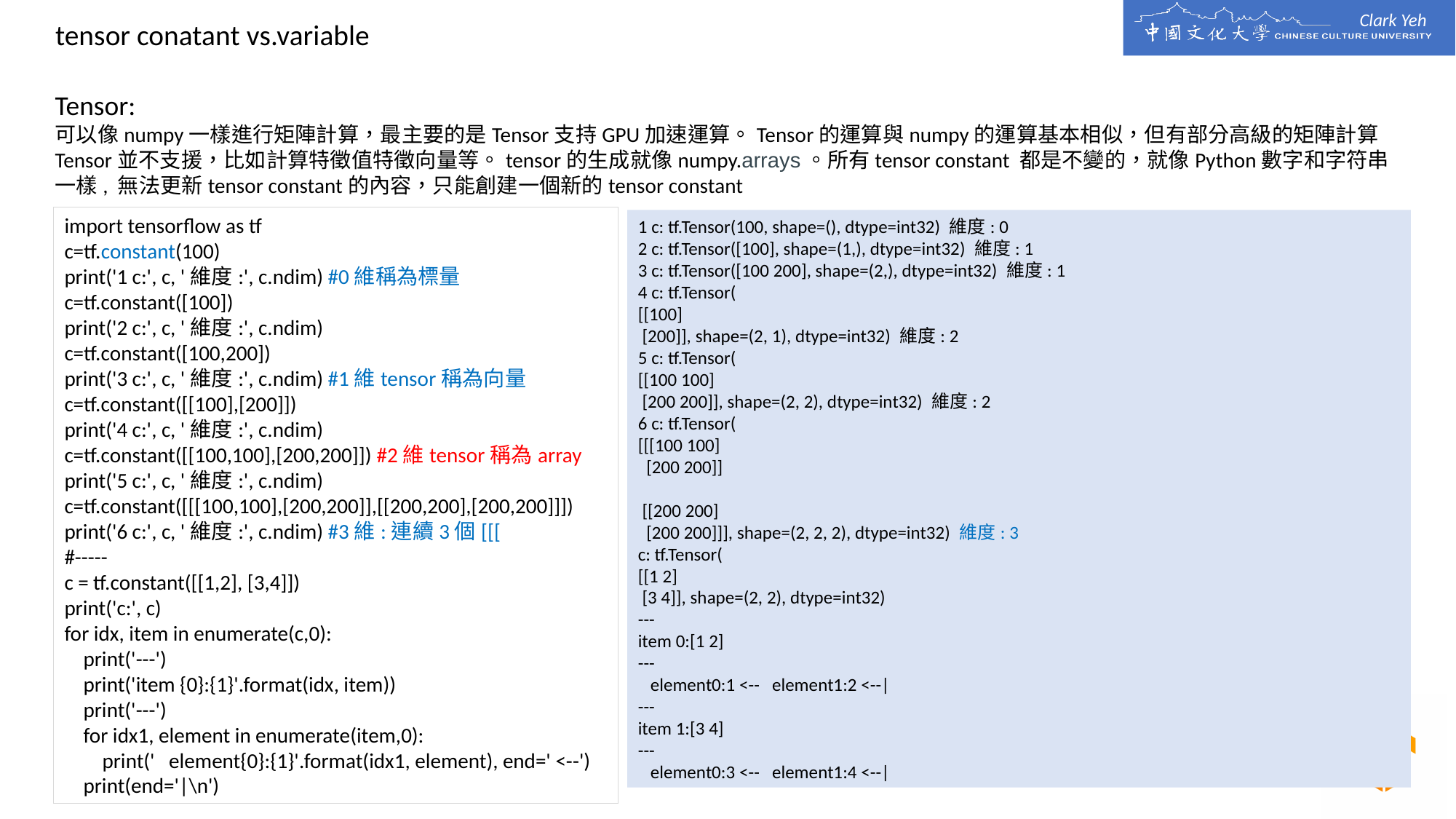

# tensor conatant vs.variable
Tensor:
可以像numpy一樣進行矩陣計算，最主要的是Tensor支持GPU加速運算。Tensor的運算與numpy的運算基本相似，但有部分高級的矩陣計算Tensor並不支援，比如計算特徵值特徵向量等。tensor的生成就像numpy.arrays。所有tensor constant 都是不變的，就像Python數字和字符串一樣, 無法更新tensor constant的內容，只能創建一個新的tensor constant
import tensorflow as tf
c=tf.constant(100)
print('1 c:', c, '維度:', c.ndim) #0維稱為標量
c=tf.constant([100])
print('2 c:', c, '維度:', c.ndim)
c=tf.constant([100,200])
print('3 c:', c, '維度:', c.ndim) #1維tensor稱為向量
c=tf.constant([[100],[200]])
print('4 c:', c, '維度:', c.ndim)
c=tf.constant([[100,100],[200,200]]) #2維tensor稱為array
print('5 c:', c, '維度:', c.ndim)
c=tf.constant([[[100,100],[200,200]],[[200,200],[200,200]]])
print('6 c:', c, '維度:', c.ndim) #3維:連續3個[[[
#-----
c = tf.constant([[1,2], [3,4]])
print('c:', c)
for idx, item in enumerate(c,0):
    print('---')
    print('item {0}:{1}'.format(idx, item))
    print('---')
    for idx1, element in enumerate(item,0):
        print('   element{0}:{1}'.format(idx1, element), end=' <--')
    print(end='|\n')
1 c: tf.Tensor(100, shape=(), dtype=int32) 維度: 0
2 c: tf.Tensor([100], shape=(1,), dtype=int32) 維度: 1
3 c: tf.Tensor([100 200], shape=(2,), dtype=int32) 維度: 1
4 c: tf.Tensor(
[[100]
 [200]], shape=(2, 1), dtype=int32) 維度: 2
5 c: tf.Tensor(
[[100 100]
 [200 200]], shape=(2, 2), dtype=int32) 維度: 2
6 c: tf.Tensor(
[[[100 100]
  [200 200]]

 [[200 200]
  [200 200]]], shape=(2, 2, 2), dtype=int32) 維度: 3
c: tf.Tensor(
[[1 2]
 [3 4]], shape=(2, 2), dtype=int32)
---
item 0:[1 2]
---
   element0:1 <--   element1:2 <--|
---
item 1:[3 4]
---
   element0:3 <--   element1:4 <--|